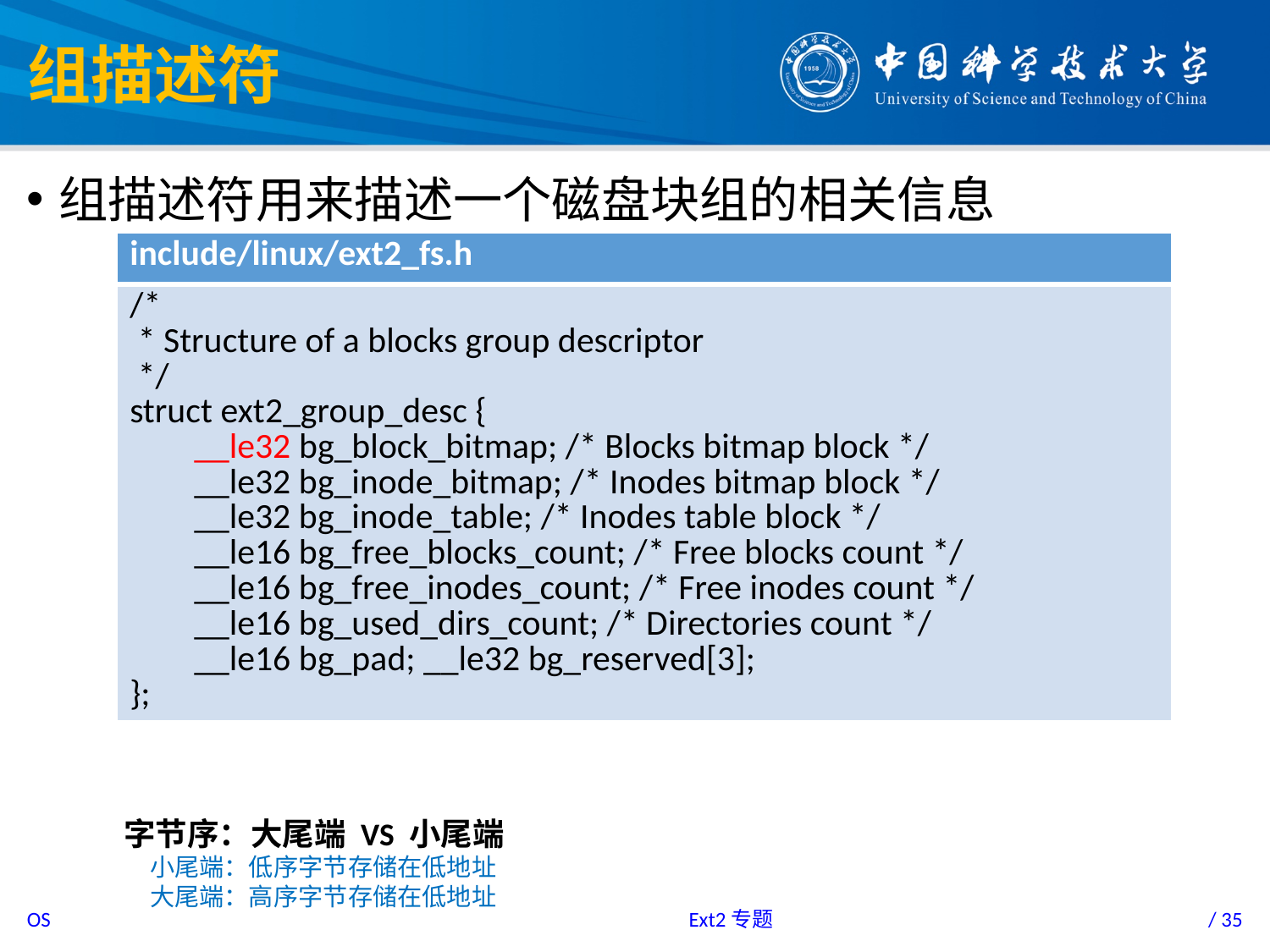

# 组描述符
组描述符用来描述一个磁盘块组的相关信息
| include/linux/ext2\_fs.h |
| --- |
| /\* \* Structure of a blocks group descriptor \*/ struct ext2\_group\_desc { \_\_le32 bg\_block\_bitmap; /\* Blocks bitmap block \*/ \_\_le32 bg\_inode\_bitmap; /\* Inodes bitmap block \*/ \_\_le32 bg\_inode\_table; /\* Inodes table block \*/ \_\_le16 bg\_free\_blocks\_count; /\* Free blocks count \*/ \_\_le16 bg\_free\_inodes\_count; /\* Free inodes count \*/ \_\_le16 bg\_used\_dirs\_count; /\* Directories count \*/ \_\_le16 bg\_pad; \_\_le32 bg\_reserved[3]; }; |
字节序：大尾端 VS 小尾端
小尾端：低序字节存储在低地址
大尾端：高序字节存储在低地址
Ext2专题